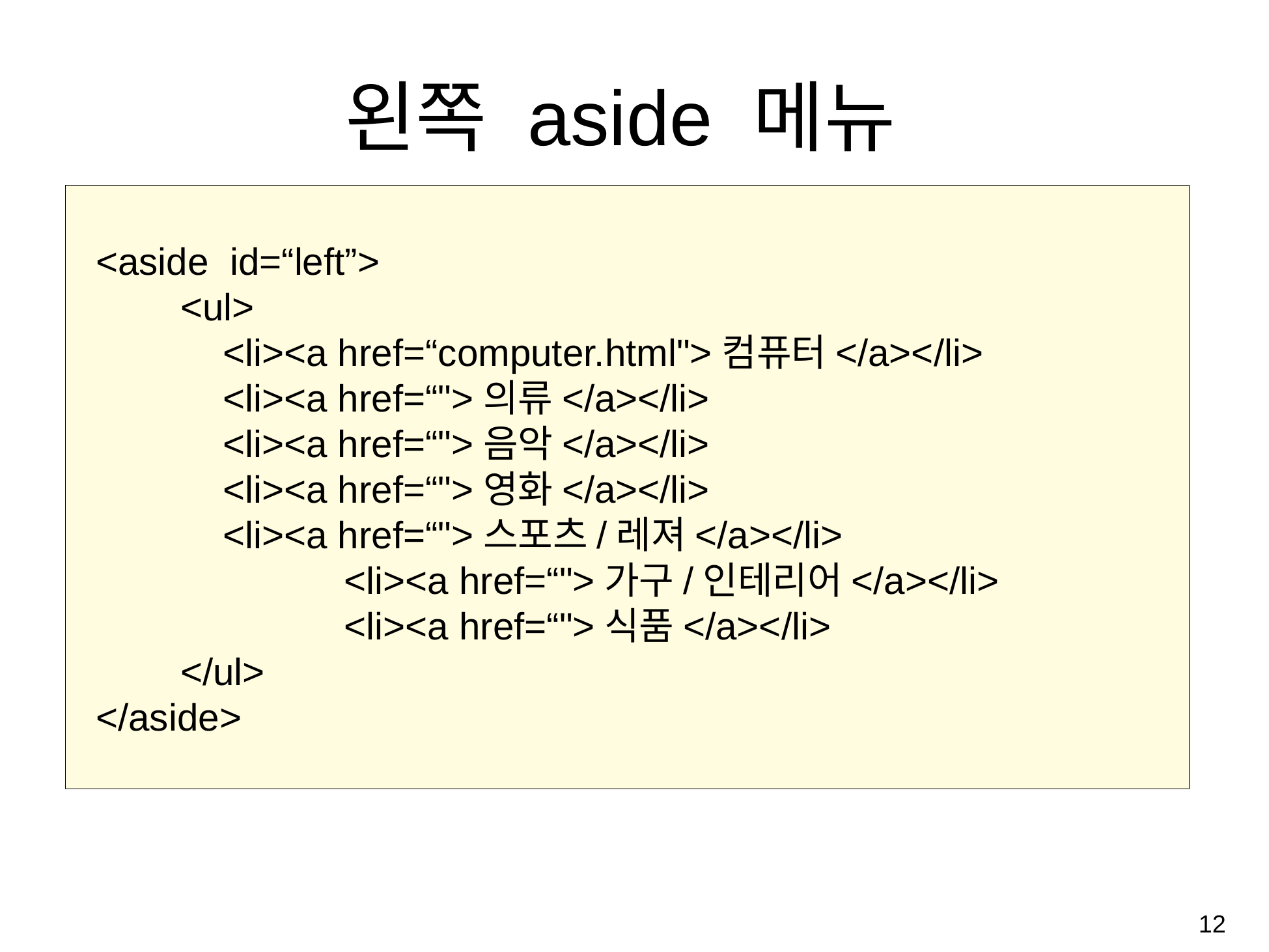

# 왼쪽 aside 메뉴

<aside  id=“left”>
        <ul>
            <li><a href=“computer.html">컴퓨터</a></li>
            <li><a href=“">의류</a></li>
            <li><a href=“">음악</a></li>
            <li><a href=“">영화</a></li>
            <li><a href=“">스포츠/레져</a></li>
		     <li><a href=“">가구/인테리어</a></li>
		     <li><a href=“">식품</a></li>
        </ul>
</aside>
12